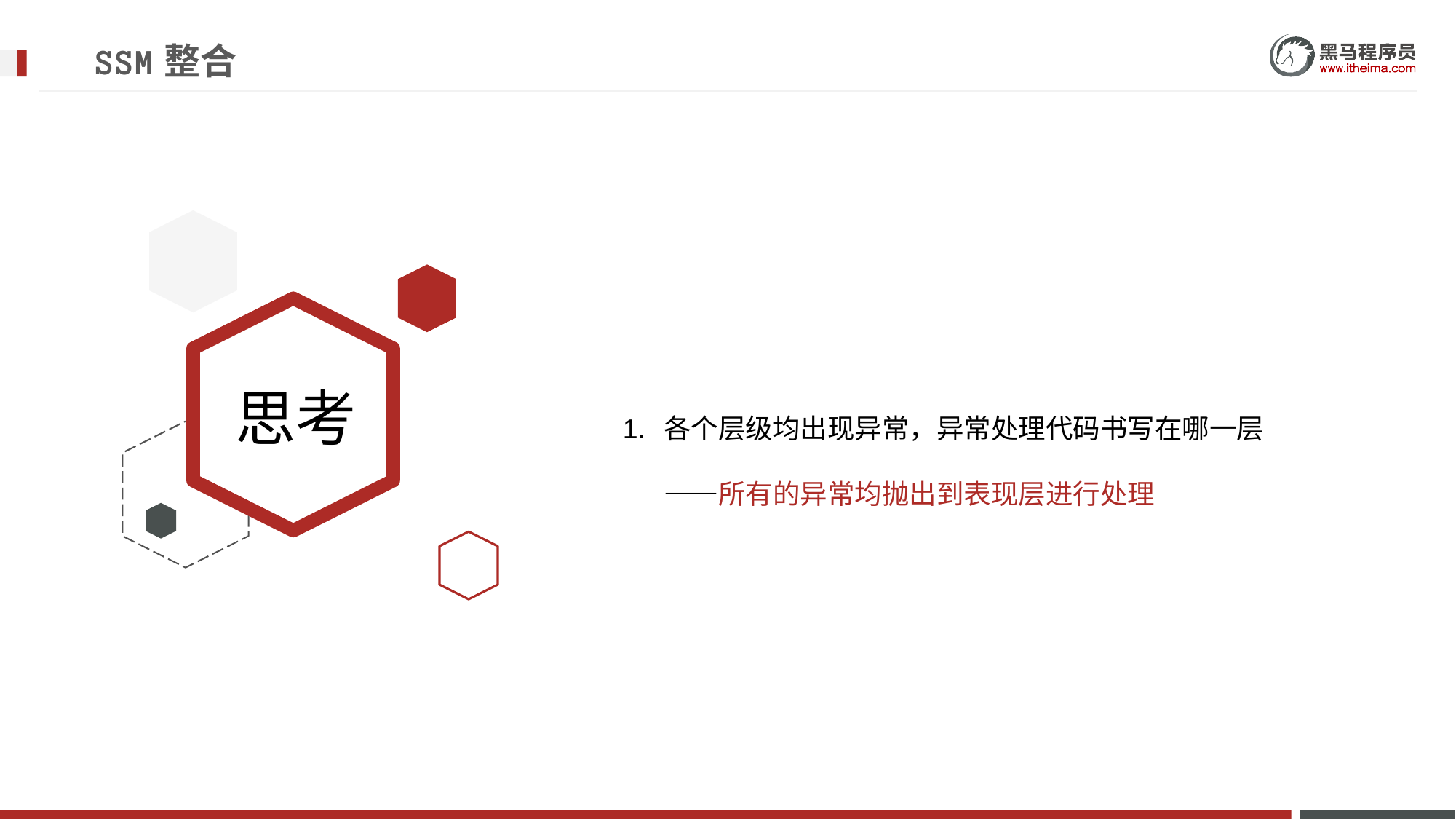

# SSM整合
各个层级均出现异常，异常处理代码书写在哪一层 ——所有的异常均抛出到表现层进行处理